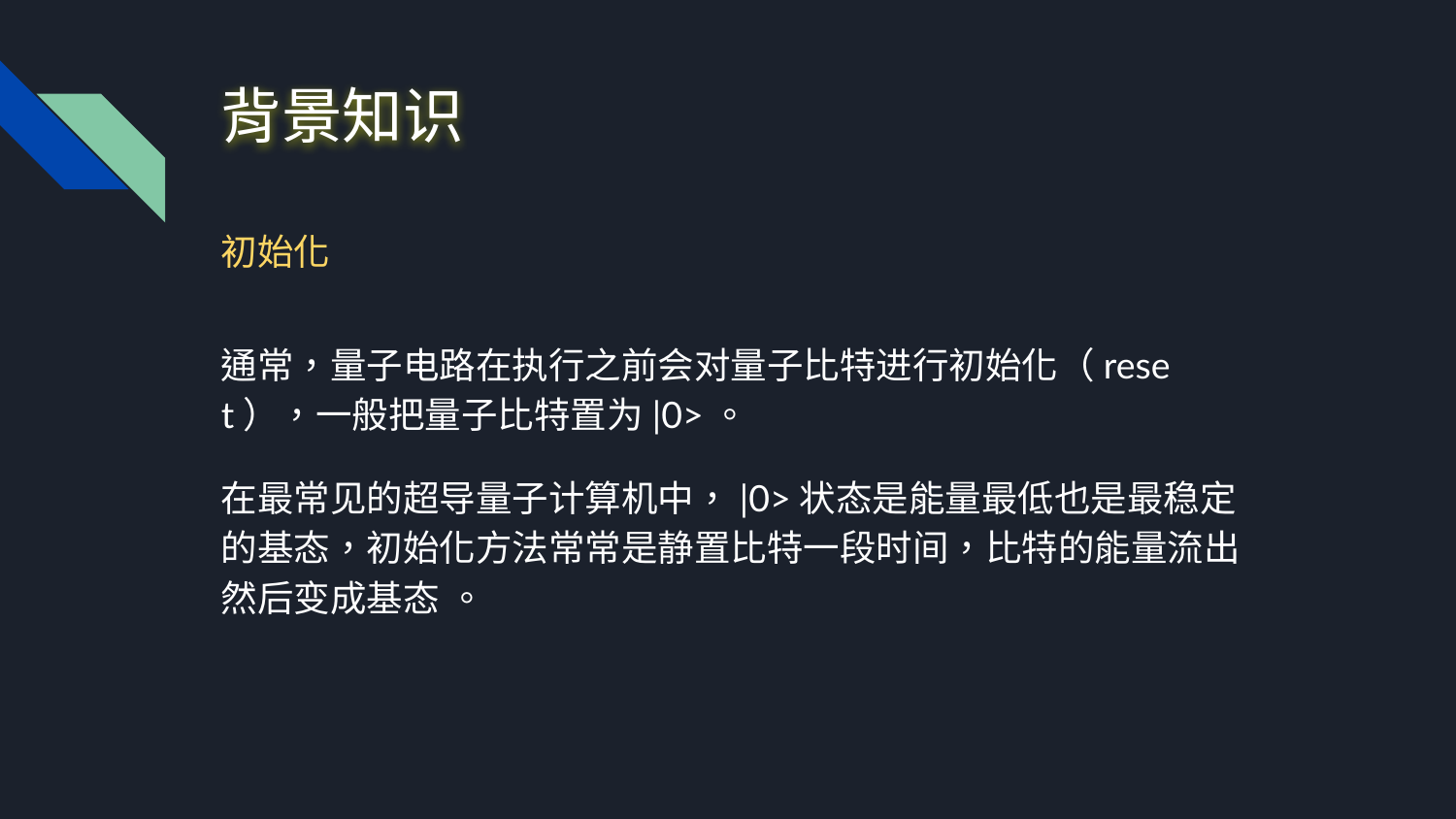

# 背景知识
初始化
通常，量子电路在执行之前会对量子比特进行初始化（reset），一般把量子比特置为|0>。
在最常见的超导量子计算机中，|0>状态是能量最低也是最稳定的基态，初始化方法常常是静置比特一段时间，比特的能量流出然后变成基态 。